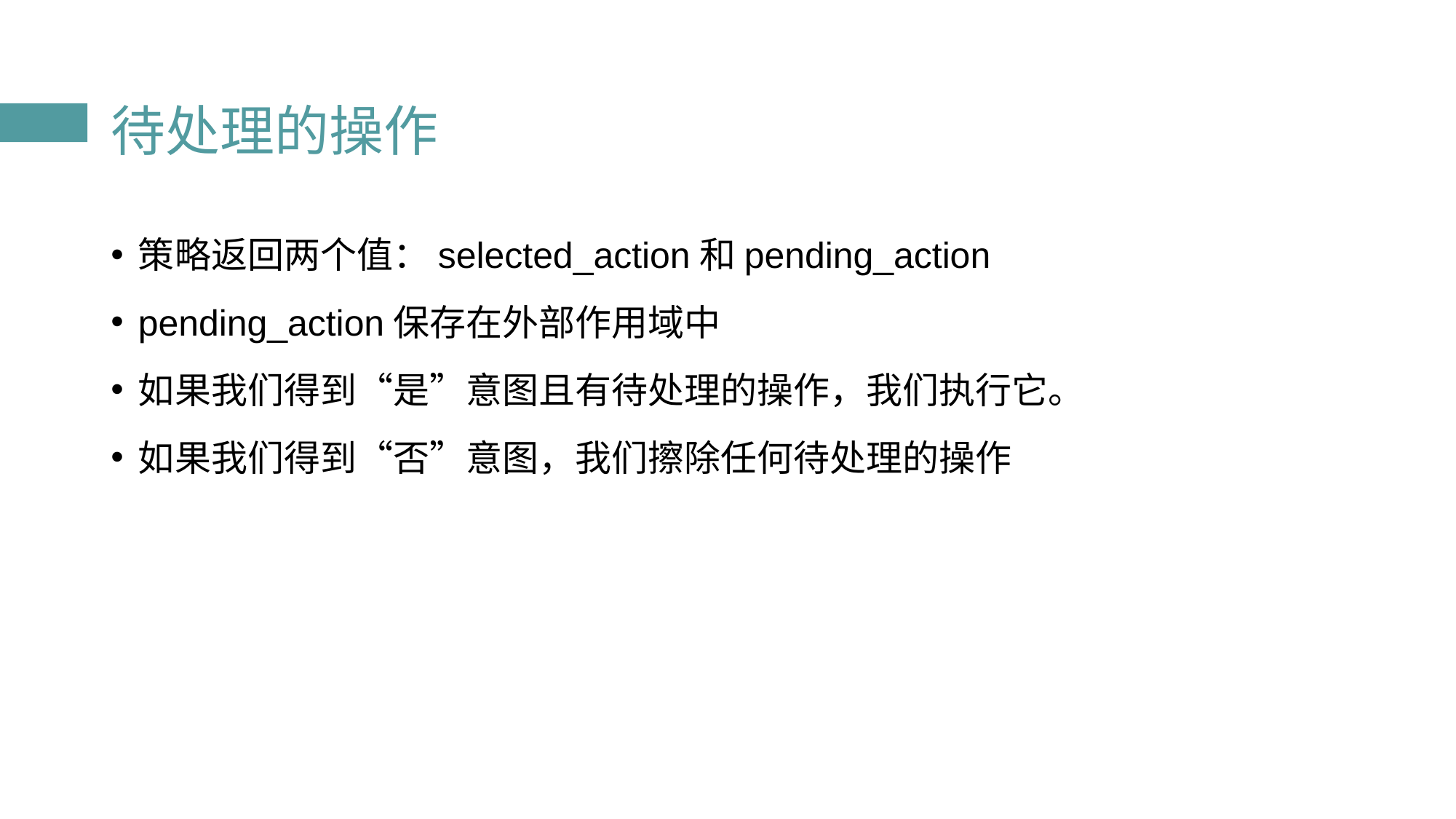

# 待处理的操作
策略返回两个值：selected_action和pending_action
pending_action保存在外部作用域中
如果我们得到“是”意图且有待处理的操作，我们执行它。
如果我们得到“否”意图，我们擦除任何待处理的操作